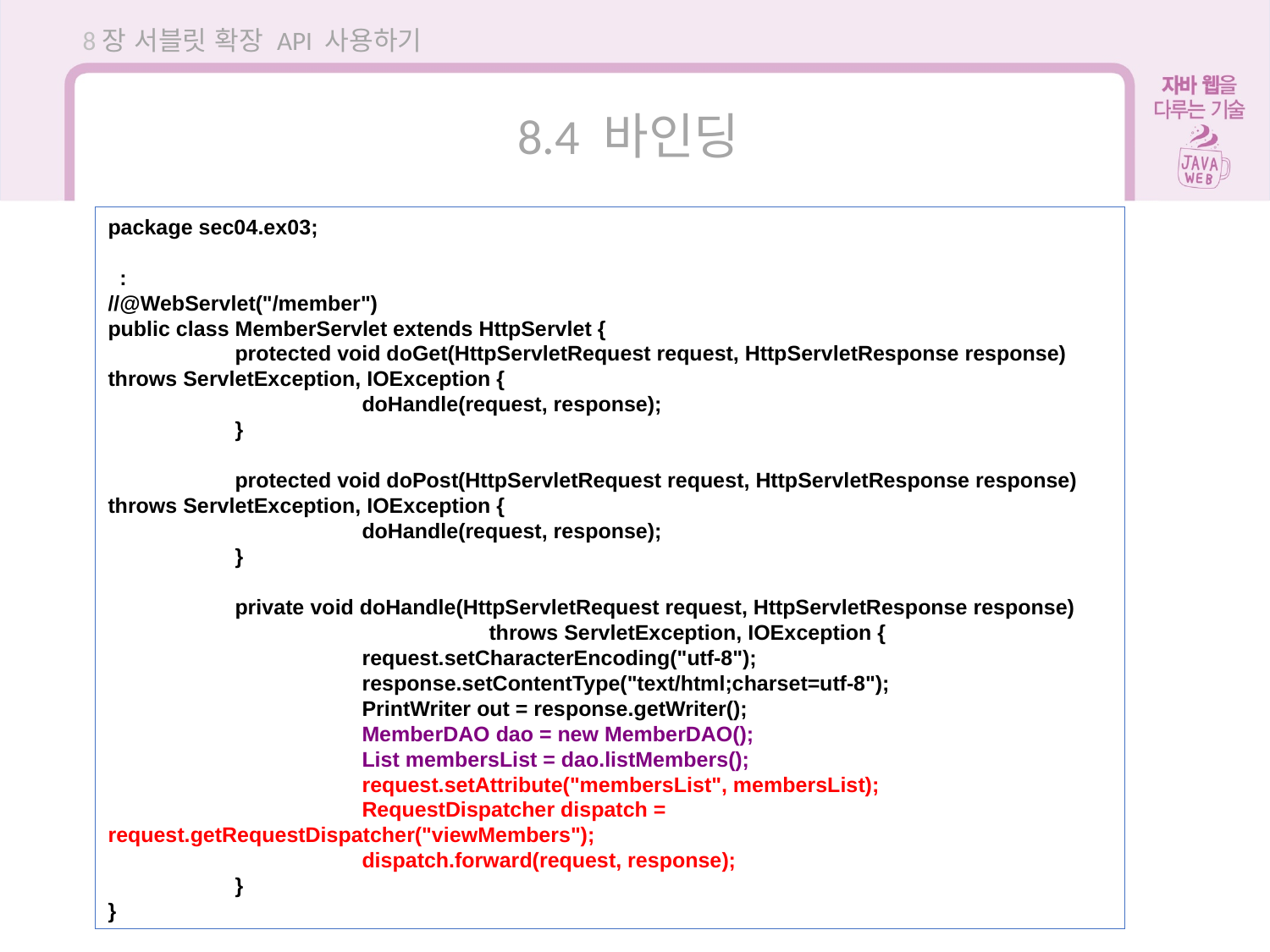

8장 서블릿 확장 API 사용하기
8.4 바인딩
package sec04.ex03;

  :
//@WebServlet("/member")
public class MemberServlet extends HttpServlet {
	protected void doGet(HttpServletRequest request, HttpServletResponse response) throws ServletException, IOException {
		doHandle(request, response);
	}

	protected void doPost(HttpServletRequest request, HttpServletResponse response) throws ServletException, IOException {
		doHandle(request, response);
	}

	private void doHandle(HttpServletRequest request, HttpServletResponse response)
			throws ServletException, IOException {
		request.setCharacterEncoding("utf-8");
		response.setContentType("text/html;charset=utf-8");
		PrintWriter out = response.getWriter();
		MemberDAO dao = new MemberDAO();
		List membersList = dao.listMembers();
		request.setAttribute("membersList", membersList);
		RequestDispatcher dispatch = request.getRequestDispatcher("viewMembers");
		dispatch.forward(request, response);
	}
}